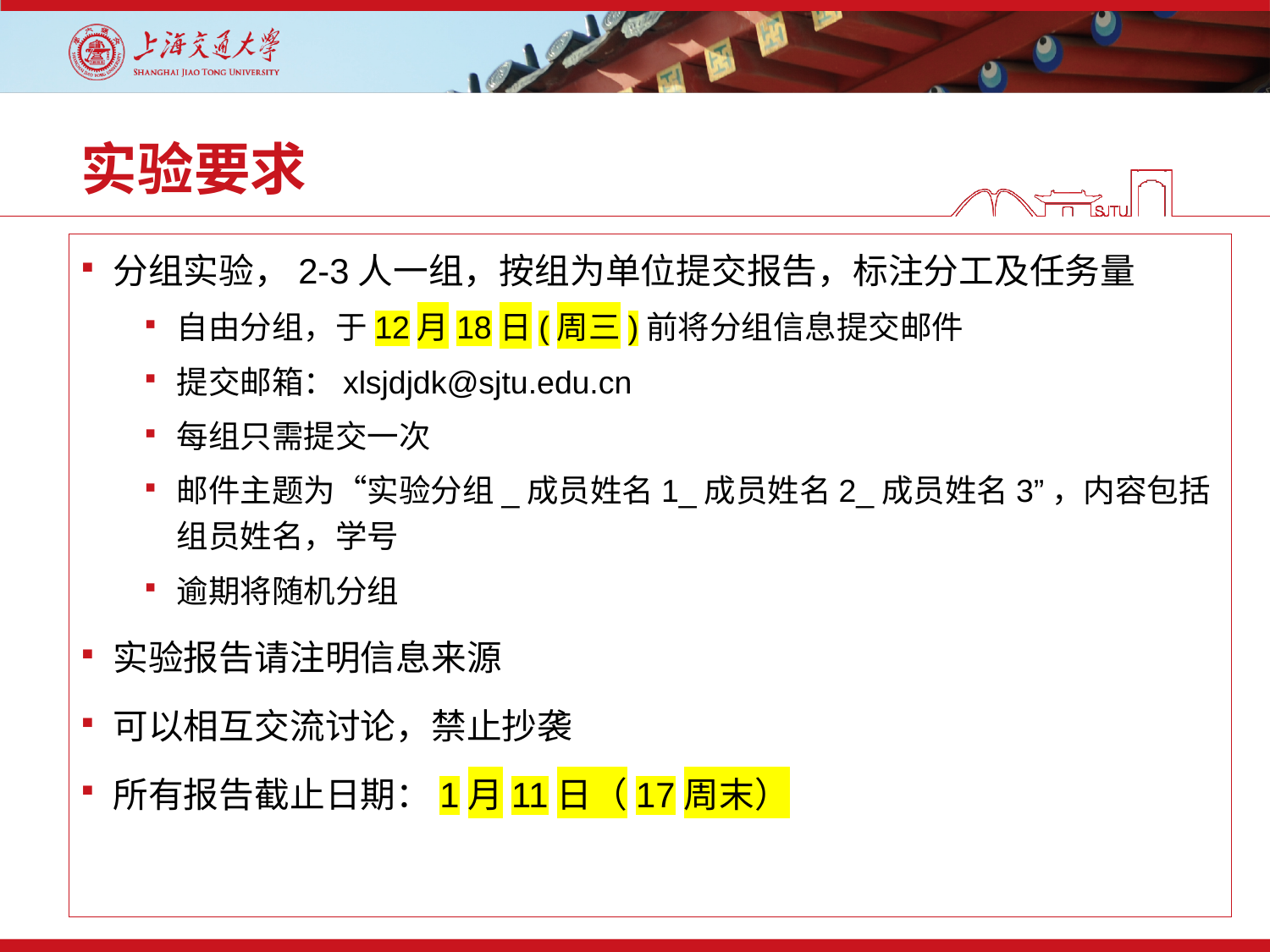

# 实验要求
分组实验，2-3人一组，按组为单位提交报告，标注分工及任务量
自由分组，于12月18日(周三)前将分组信息提交邮件
提交邮箱：xlsjdjdk@sjtu.edu.cn
每组只需提交一次
邮件主题为“实验分组_成员姓名1_成员姓名2_成员姓名3”，内容包括组员姓名，学号
逾期将随机分组
实验报告请注明信息来源
可以相互交流讨论，禁止抄袭
所有报告截止日期：1月11日（17周末）